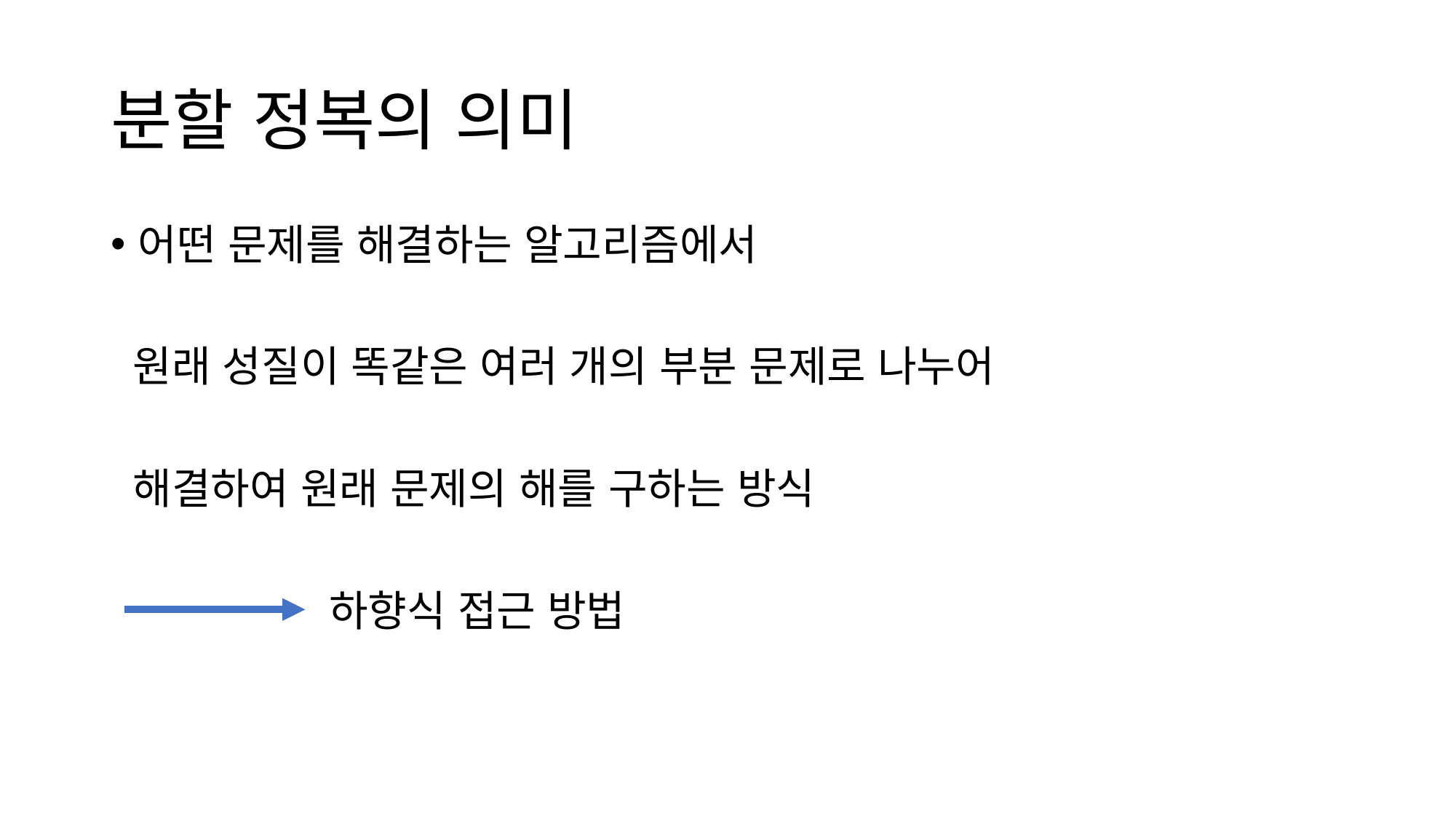

# 분할 정복의 의미
어떤 문제를 해결하는 알고리즘에서

 원래 성질이 똑같은 여러 개의 부분 문제로 나누어

 해결하여 원래 문제의 해를 구하는 방식

		하향식 접근 방법